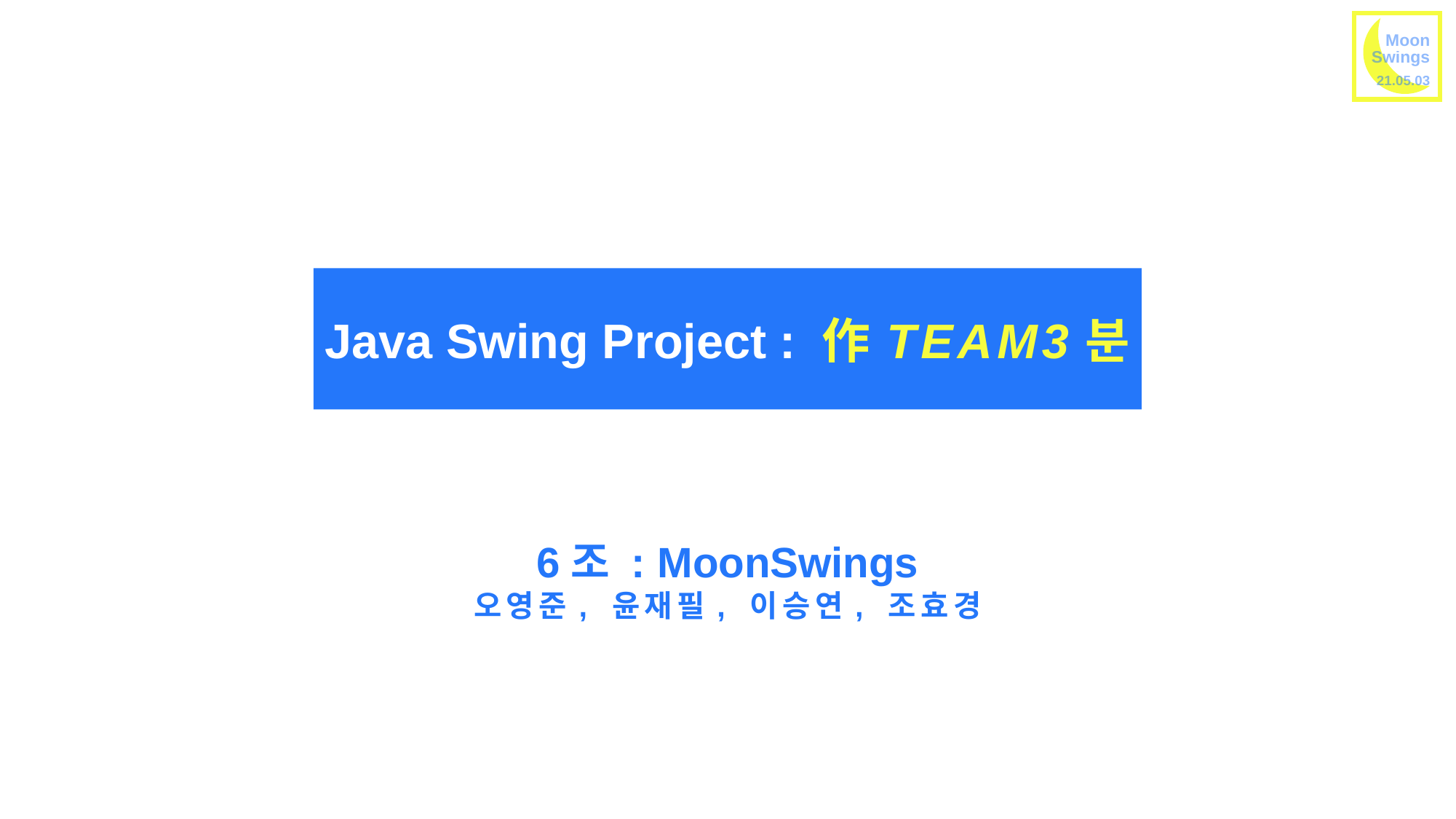

Moon
Swings
21.05.03
Java Swing Project : 作TEAM3분
6조 : MoonSwings
오영준, 윤재필, 이승연, 조효경